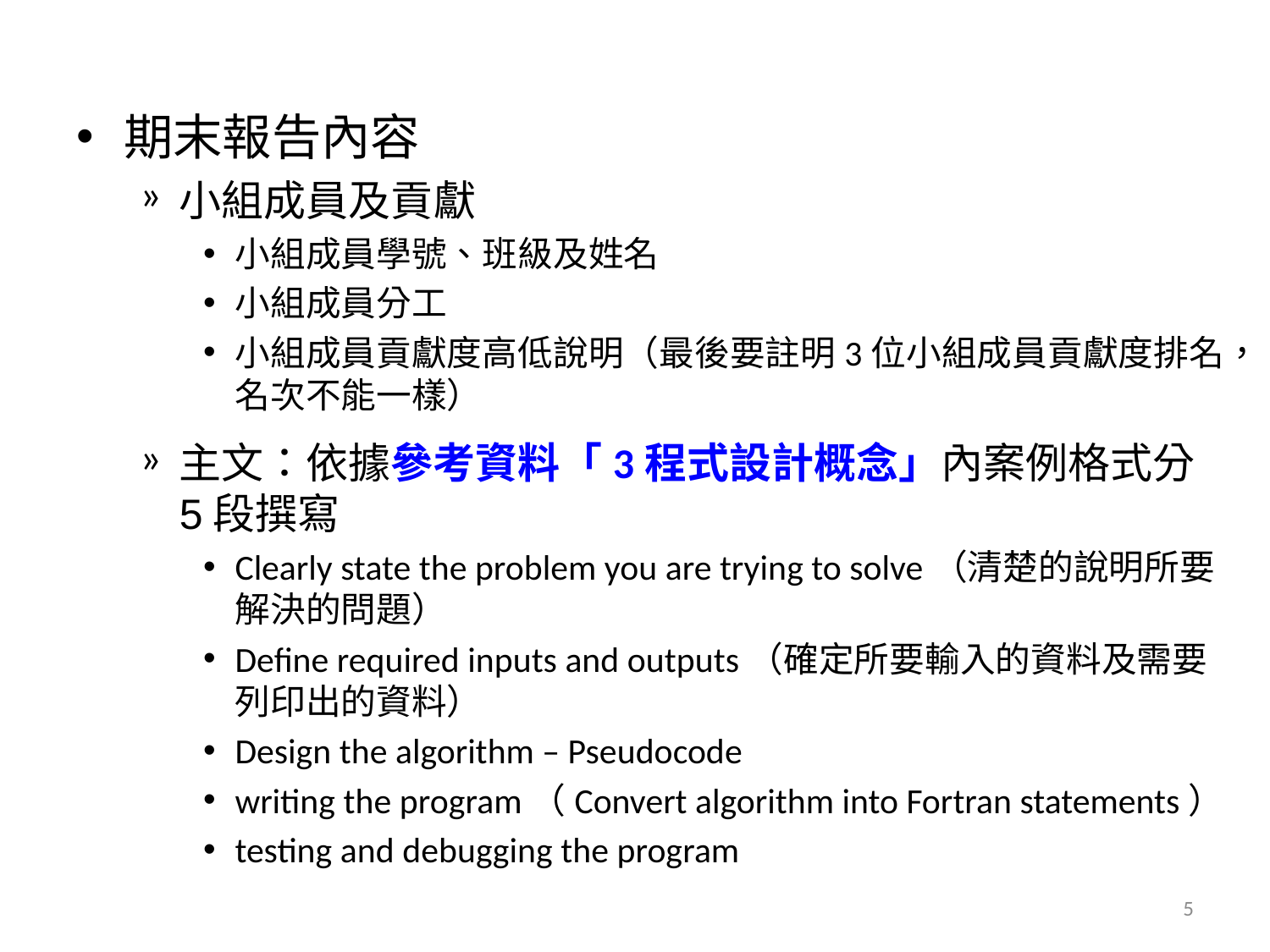

期末報告內容
小組成員及貢獻
小組成員學號、班級及姓名
小組成員分工
小組成員貢獻度高低說明（最後要註明3位小組成員貢獻度排名，名次不能一樣）
主文：依據參考資料「3程式設計概念」內案例格式分5段撰寫
Clearly state the problem you are trying to solve（清楚的說明所要解決的問題）
Define required inputs and outputs（確定所要輸入的資料及需要列印出的資料）
Design the algorithm – Pseudocode
writing the program（Convert algorithm into Fortran statements）
testing and debugging the program

5